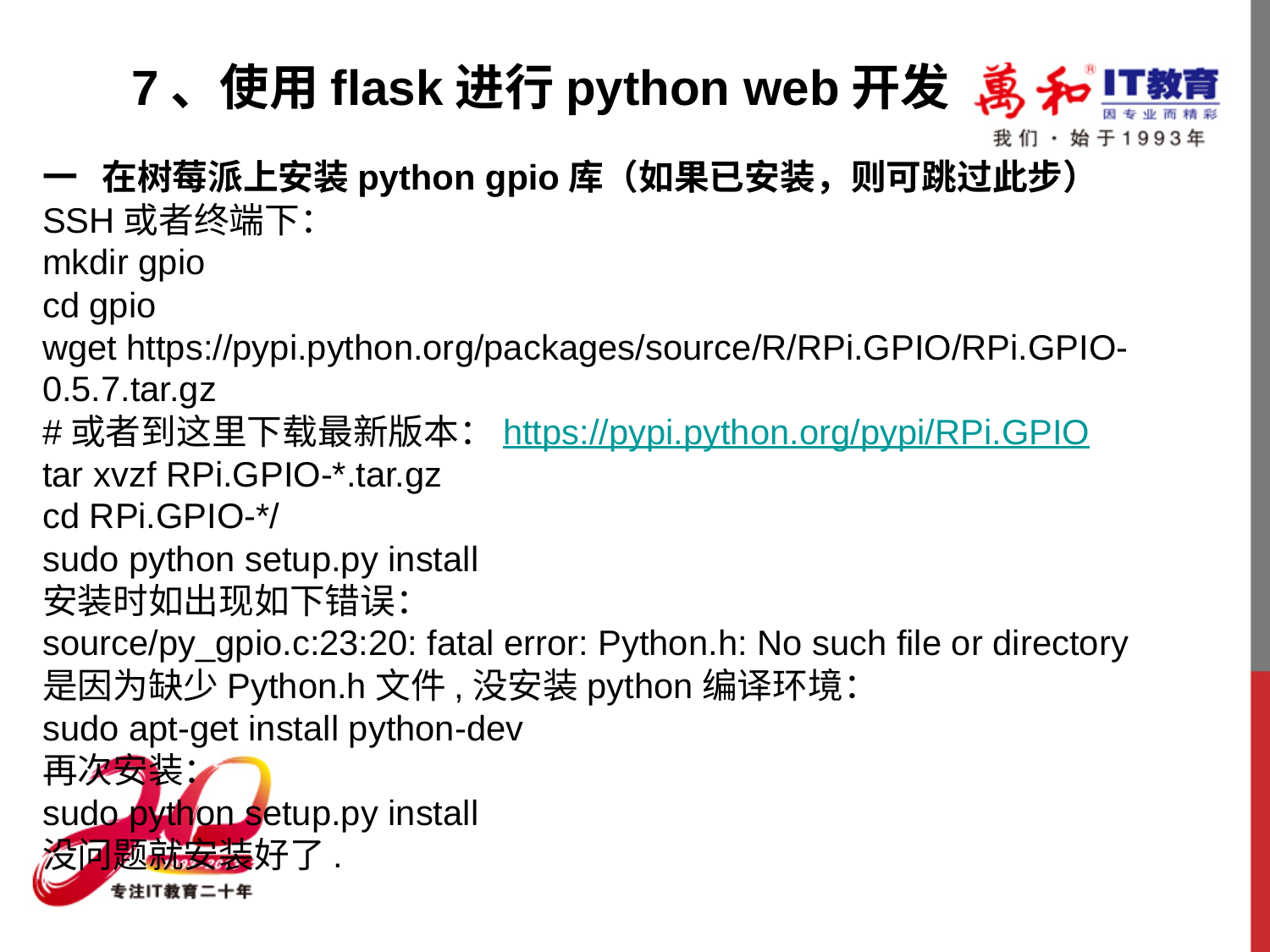

7、使用flask进行python web开发
一   在树莓派上安装python gpio库（如果已安装，则可跳过此步）
SSH或者终端下：
mkdir gpio
cd gpio
wget https://pypi.python.org/packages/source/R/RPi.GPIO/RPi.GPIO-0.5.7.tar.gz
#或者到这里下载最新版本：https://pypi.python.org/pypi/RPi.GPIO
tar xvzf RPi.GPIO-*.tar.gz
cd RPi.GPIO-*/
sudo python setup.py install
安装时如出现如下错误：
source/py_gpio.c:23:20: fatal error: Python.h: No such file or directory
是因为缺少Python.h文件,没安装python编译环境：
sudo apt-get install python-dev
再次安装：
sudo python setup.py install
没问题就安装好了.